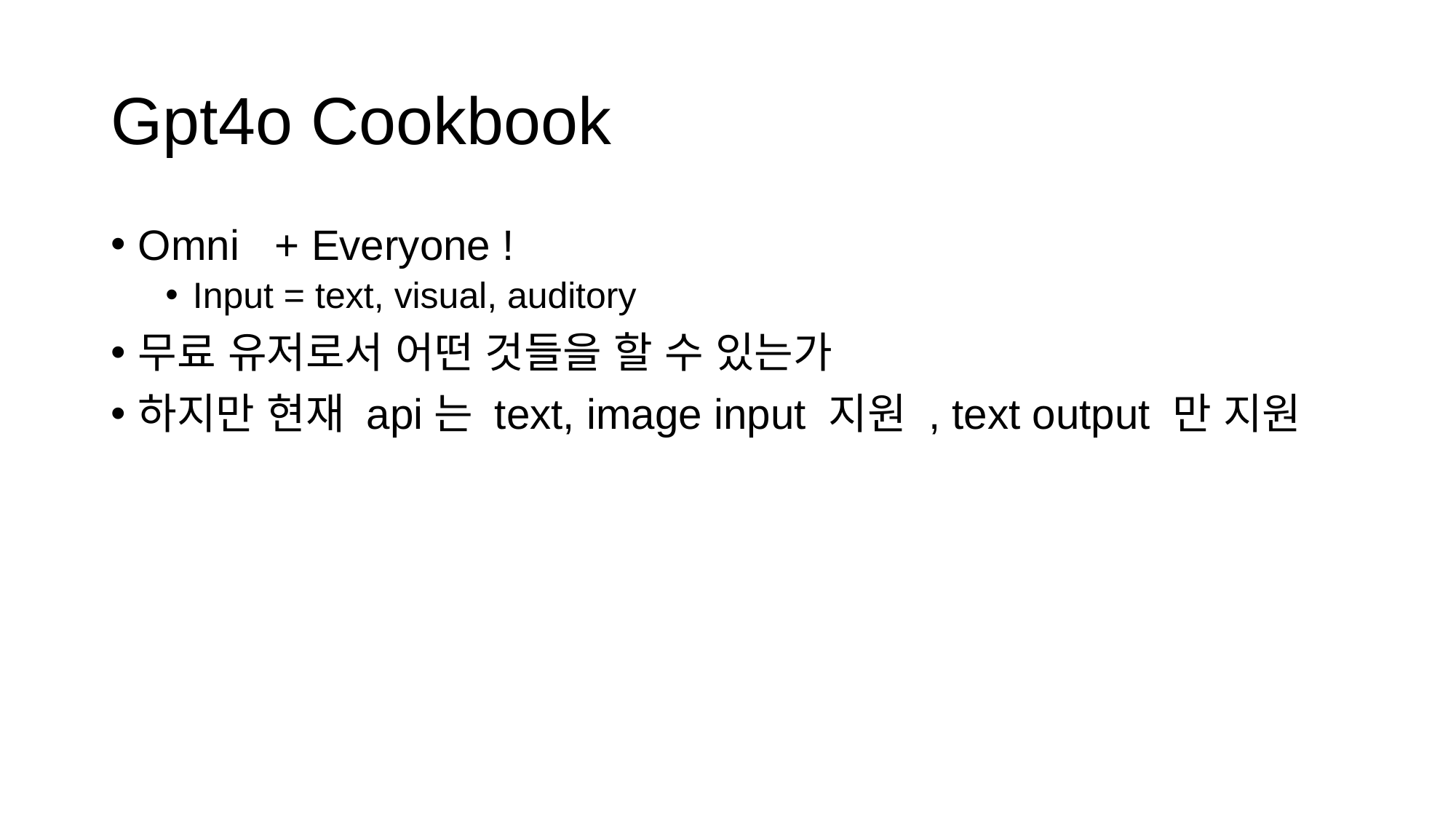

# Gpt4o Cookbook
Omni   + Everyone !
Input = text, visual, auditory
무료 유저로서 어떤 것들을 할 수 있는가
하지만 현재 api는 text, image input 지원 , text output 만 지원